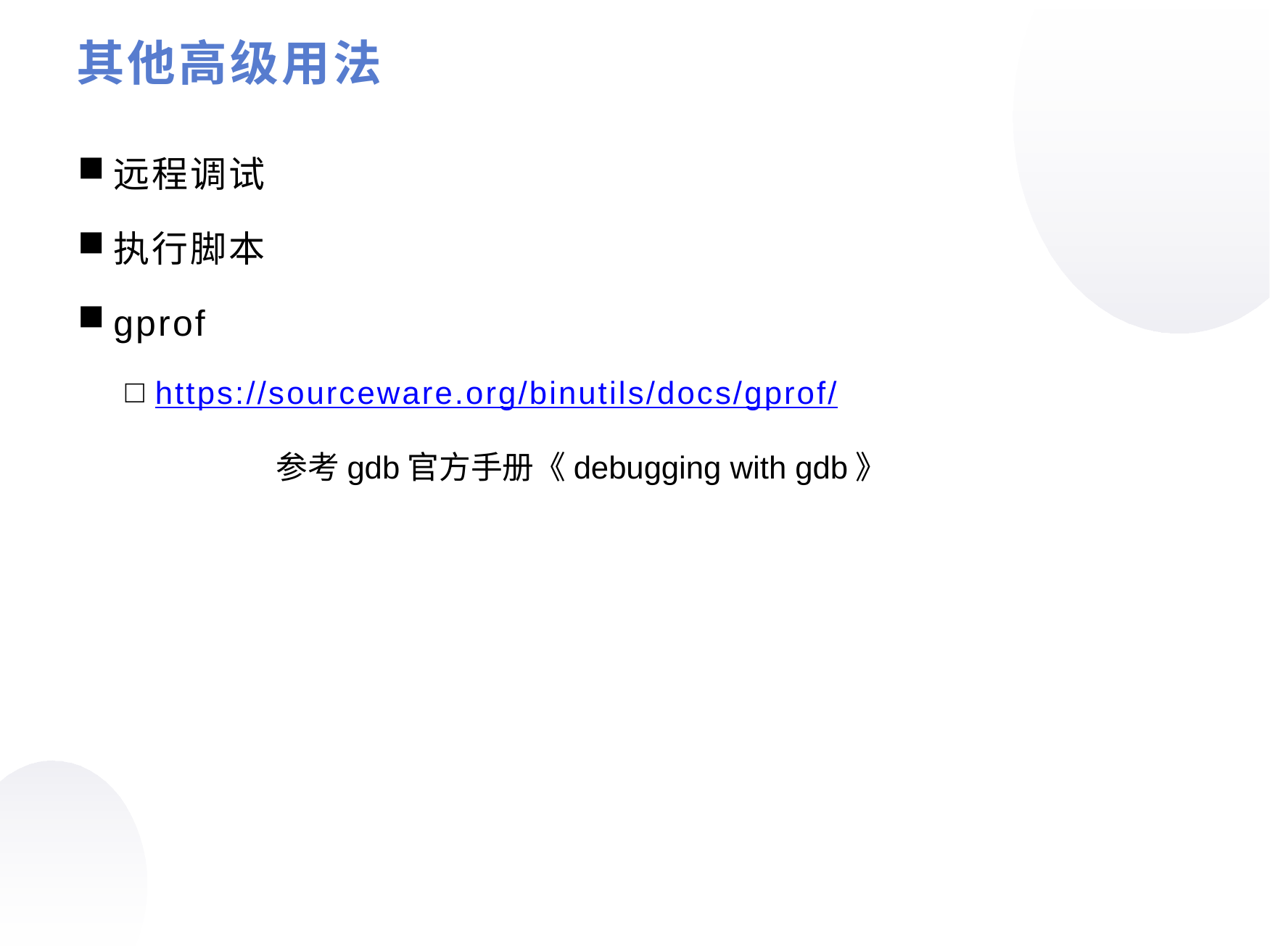

其他高级用法
远程调试
执行脚本
gprof
https://sourceware.org/binutils/docs/gprof/
参考gdb官方手册《debugging with gdb》